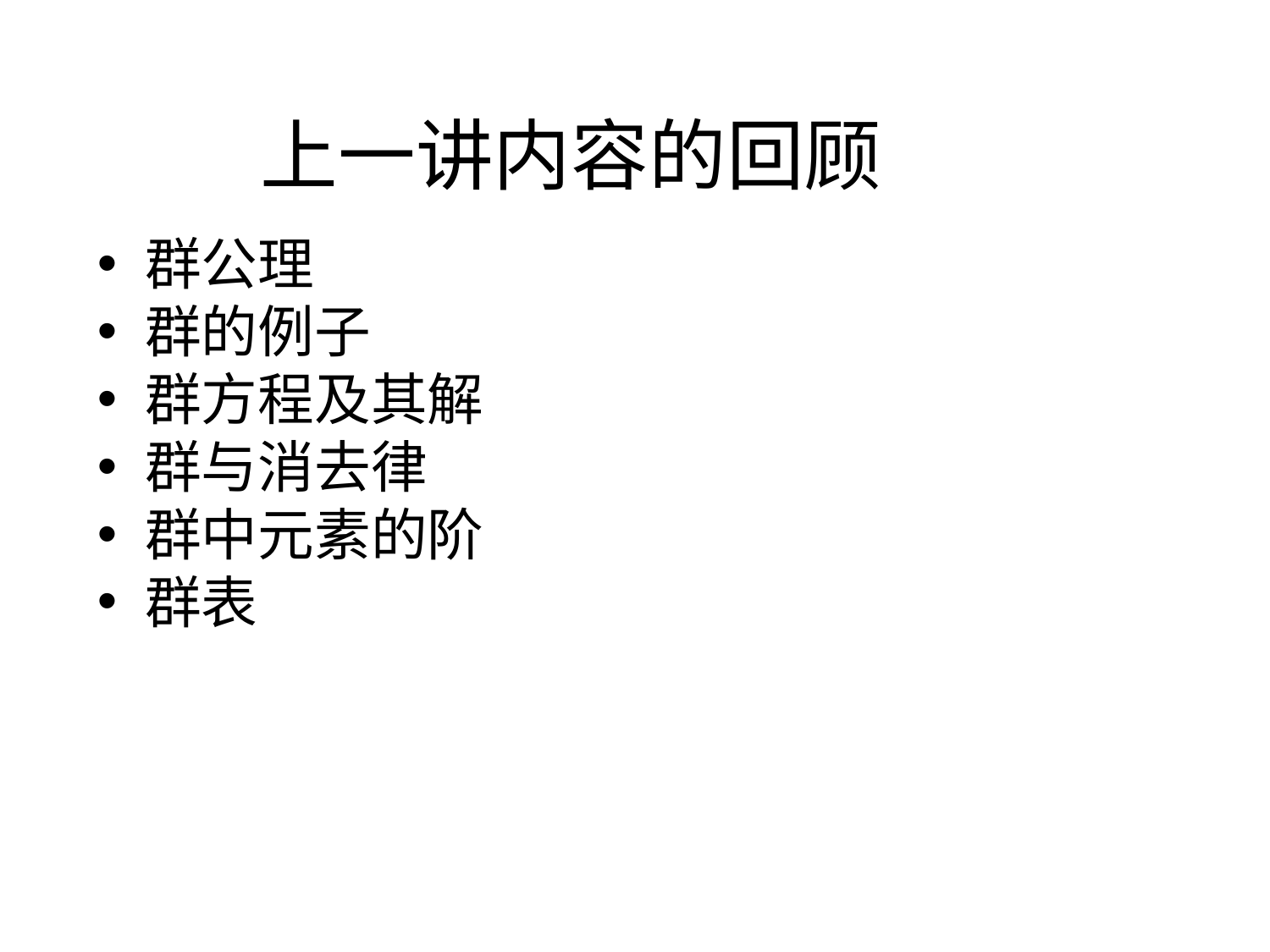

# 上一讲内容的回顾
群公理
群的例子
群方程及其解
群与消去律
群中元素的阶
群表